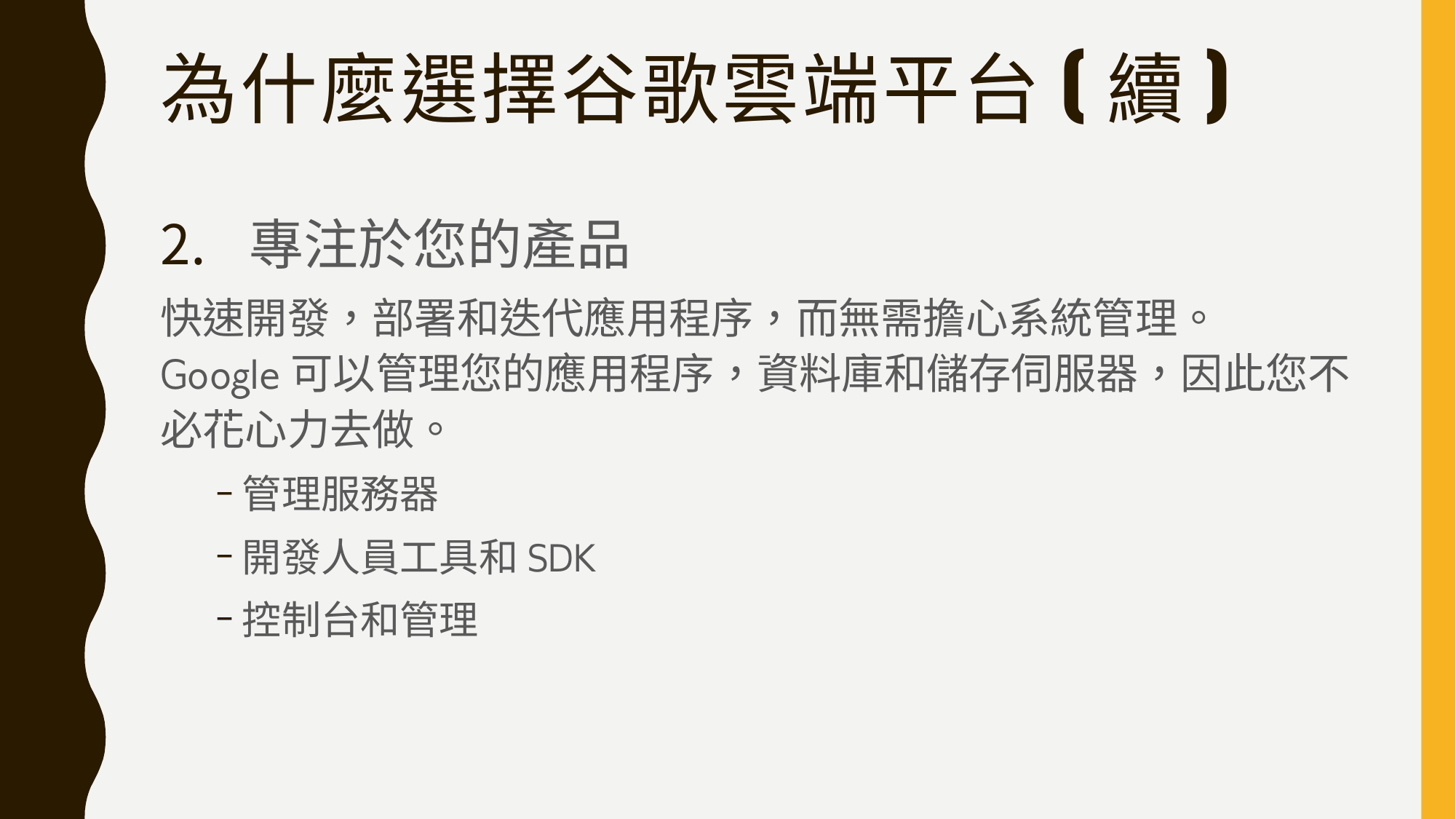

# 為什麼選擇谷歌雲端平台(續)

專注於您的產品
快速開發，部署和迭代應用程序，而無需擔心系統管理。 Google可以管理您的應用程序，資料庫和儲存伺服器，因此您不必花心力去做。
管理服務器
開發人員工具和SDK
控制台和管理